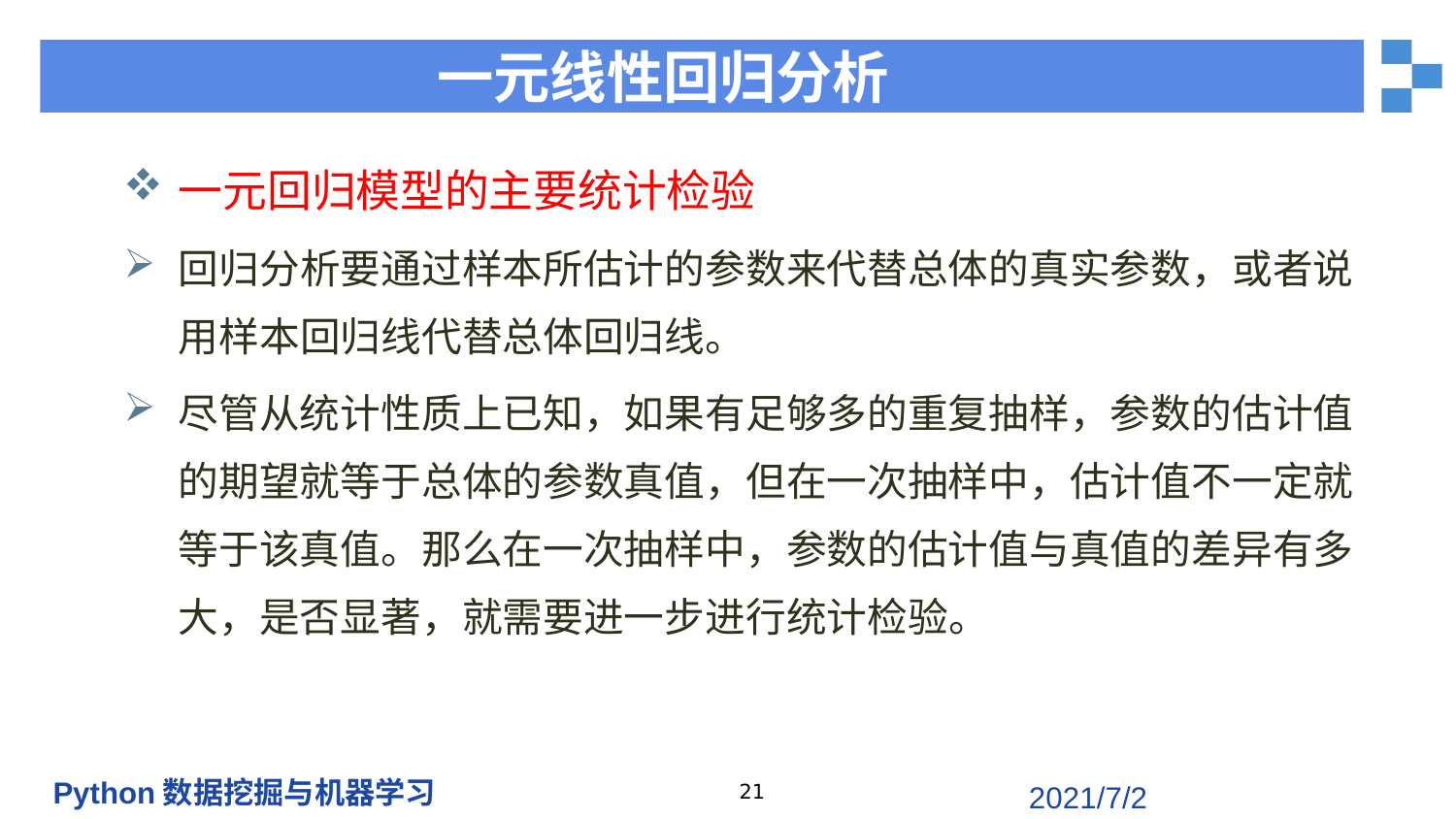

# 一元线性回归分析
一元回归模型的主要统计检验
回归分析要通过样本所估计的参数来代替总体的真实参数，或者说用样本回归线代替总体回归线。
尽管从统计性质上已知，如果有足够多的重复抽样，参数的估计值的期望就等于总体的参数真值，但在一次抽样中，估计值不一定就等于该真值。那么在一次抽样中，参数的估计值与真值的差异有多大，是否显著，就需要进一步进行统计检验。

21
2021/7/2